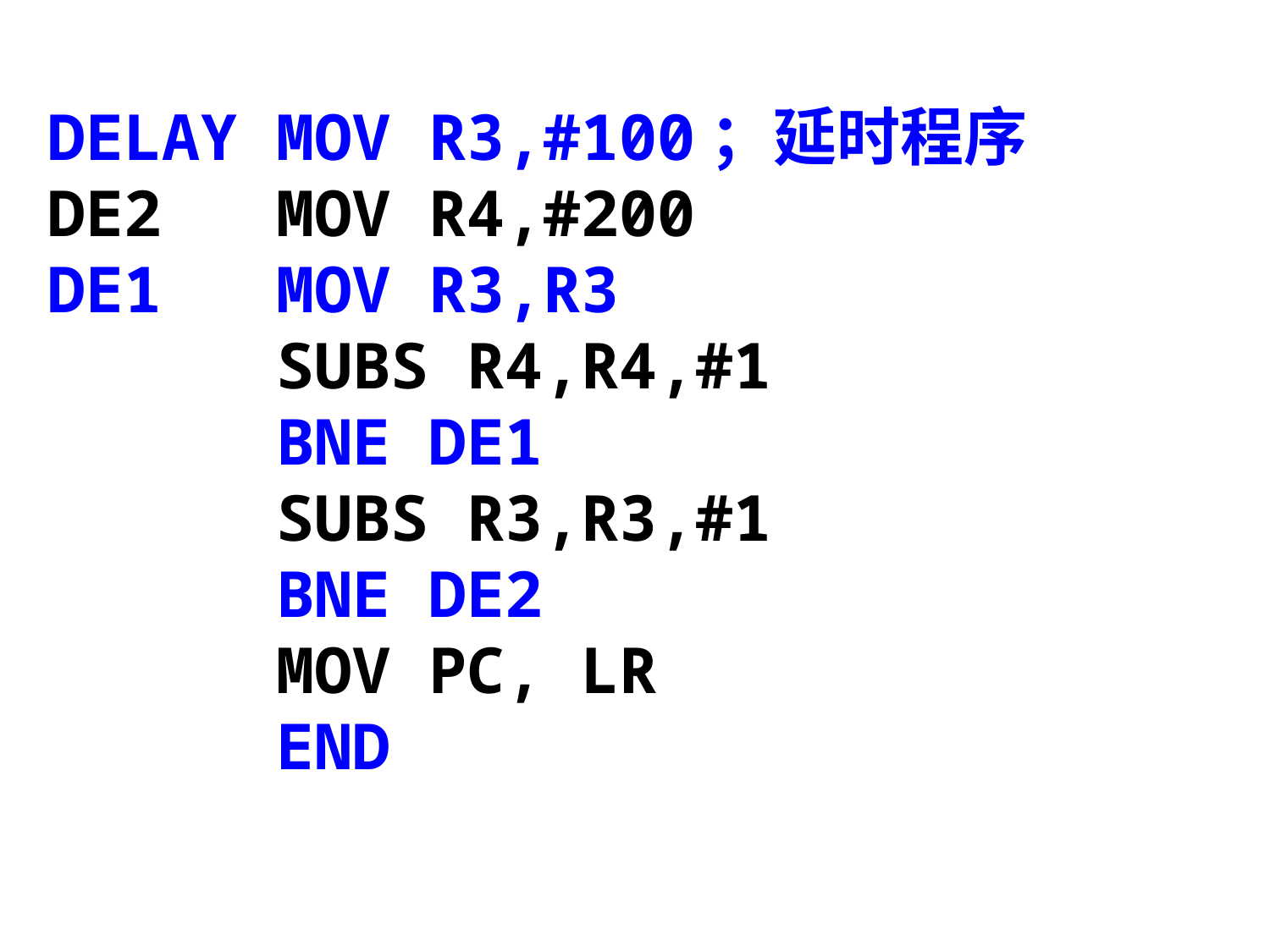

DELAY MOV R3,#100；延时程序
DE2   MOV R4,#200
DE1   MOV R3,R3
      SUBS R4,R4,#1
      BNE DE1
      SUBS R3,R3,#1
      BNE DE2
      MOV PC, LR
      END